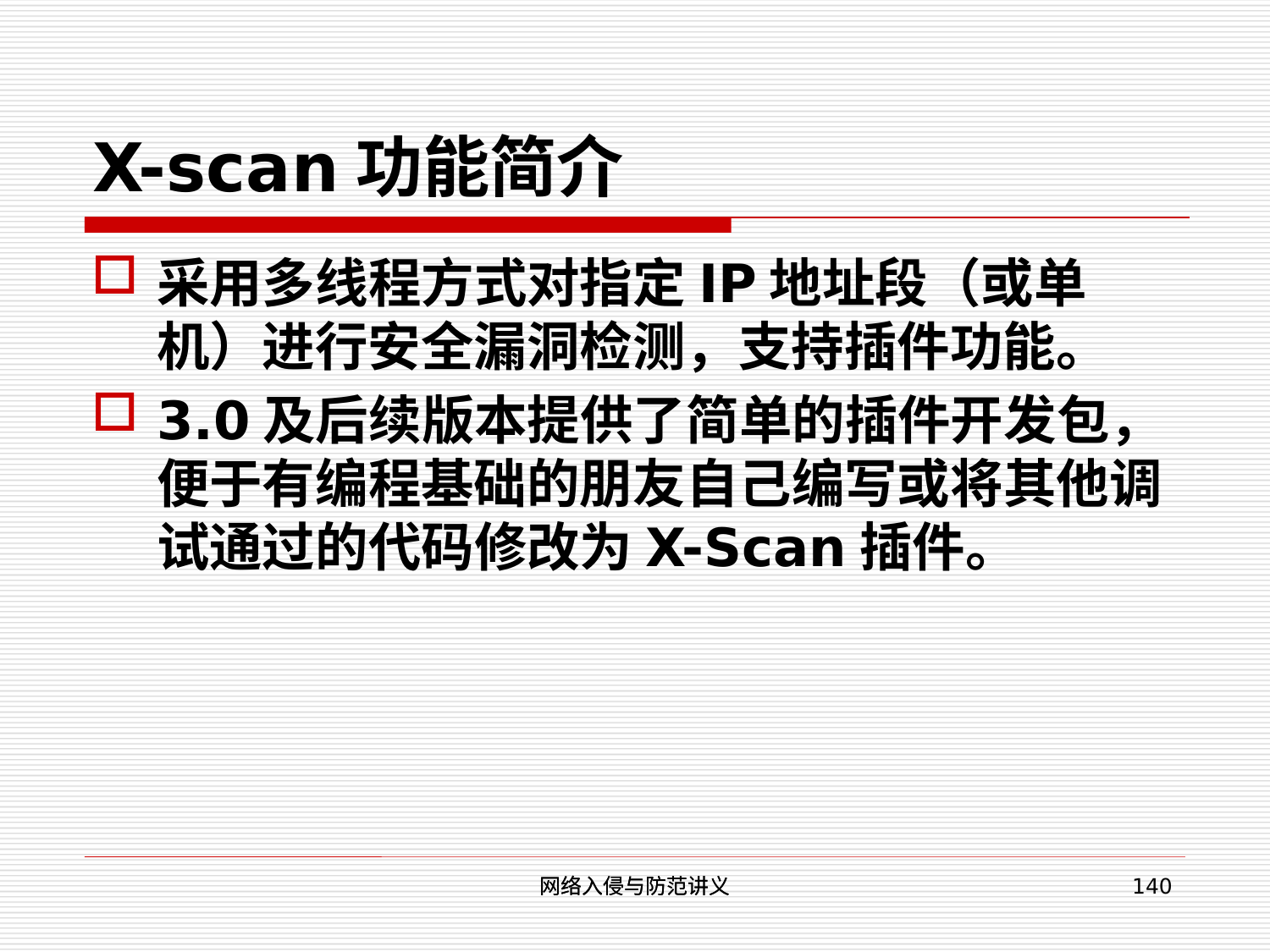

# X-scan功能简介
采用多线程方式对指定IP地址段（或单机）进行安全漏洞检测，支持插件功能。
3.0及后续版本提供了简单的插件开发包，便于有编程基础的朋友自己编写或将其他调试通过的代码修改为X-Scan插件。

网络入侵与防范讲义
网络入侵与防范讲义
140
140